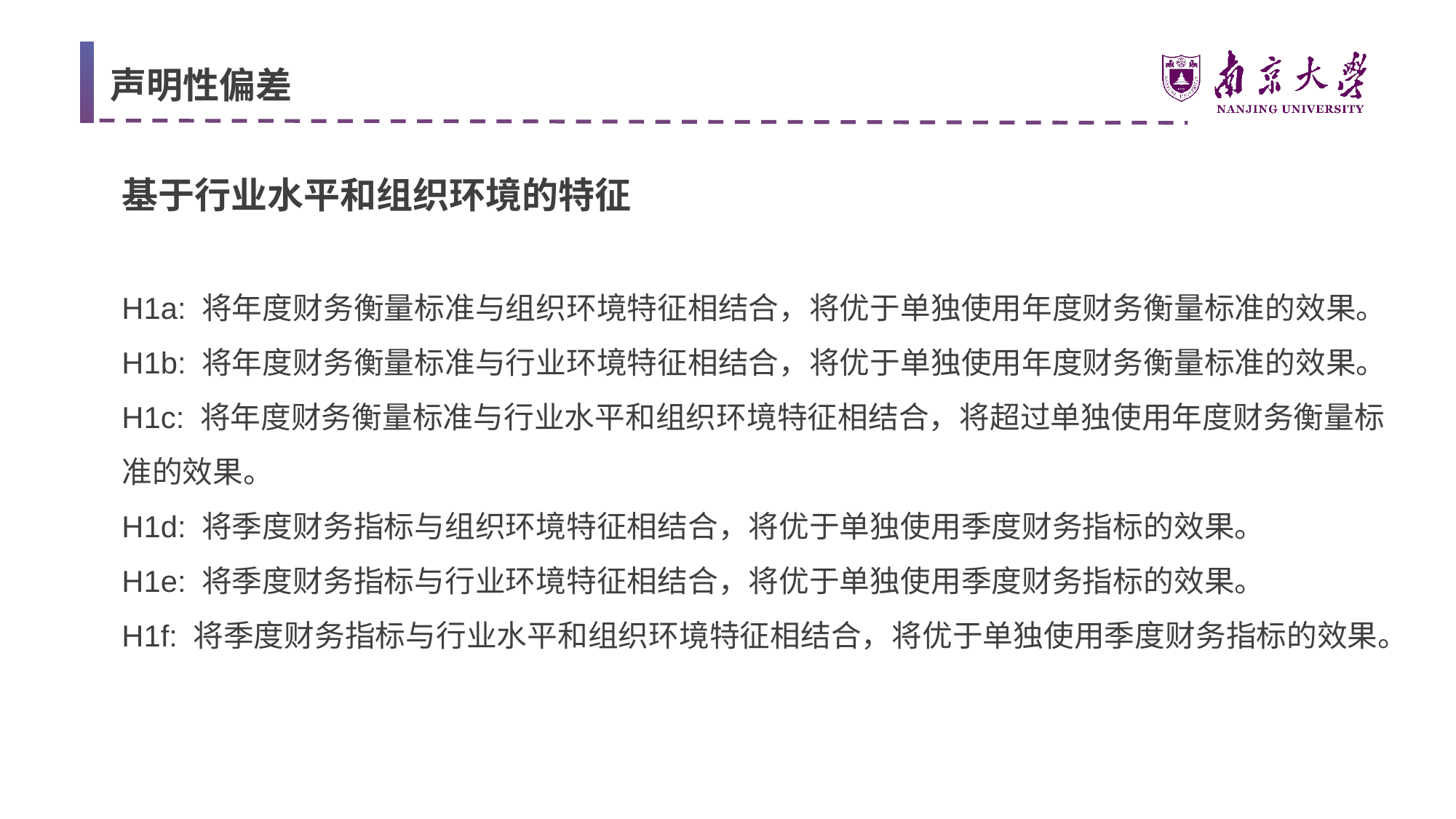

声明性偏差
基于行业水平和组织环境的特征
H1a: 将年度财务衡量标准与组织环境特征相结合，将优于单独使用年度财务衡量标准的效果。
H1b: 将年度财务衡量标准与行业环境特征相结合，将优于单独使用年度财务衡量标准的效果。
H1c: 将年度财务衡量标准与行业水平和组织环境特征相结合，将超过单独使用年度财务衡量标准的效果。
H1d: 将季度财务指标与组织环境特征相结合，将优于单独使用季度财务指标的效果。
H1e: 将季度财务指标与行业环境特征相结合，将优于单独使用季度财务指标的效果。
H1f: 将季度财务指标与行业水平和组织环境特征相结合，将优于单独使用季度财务指标的效果。